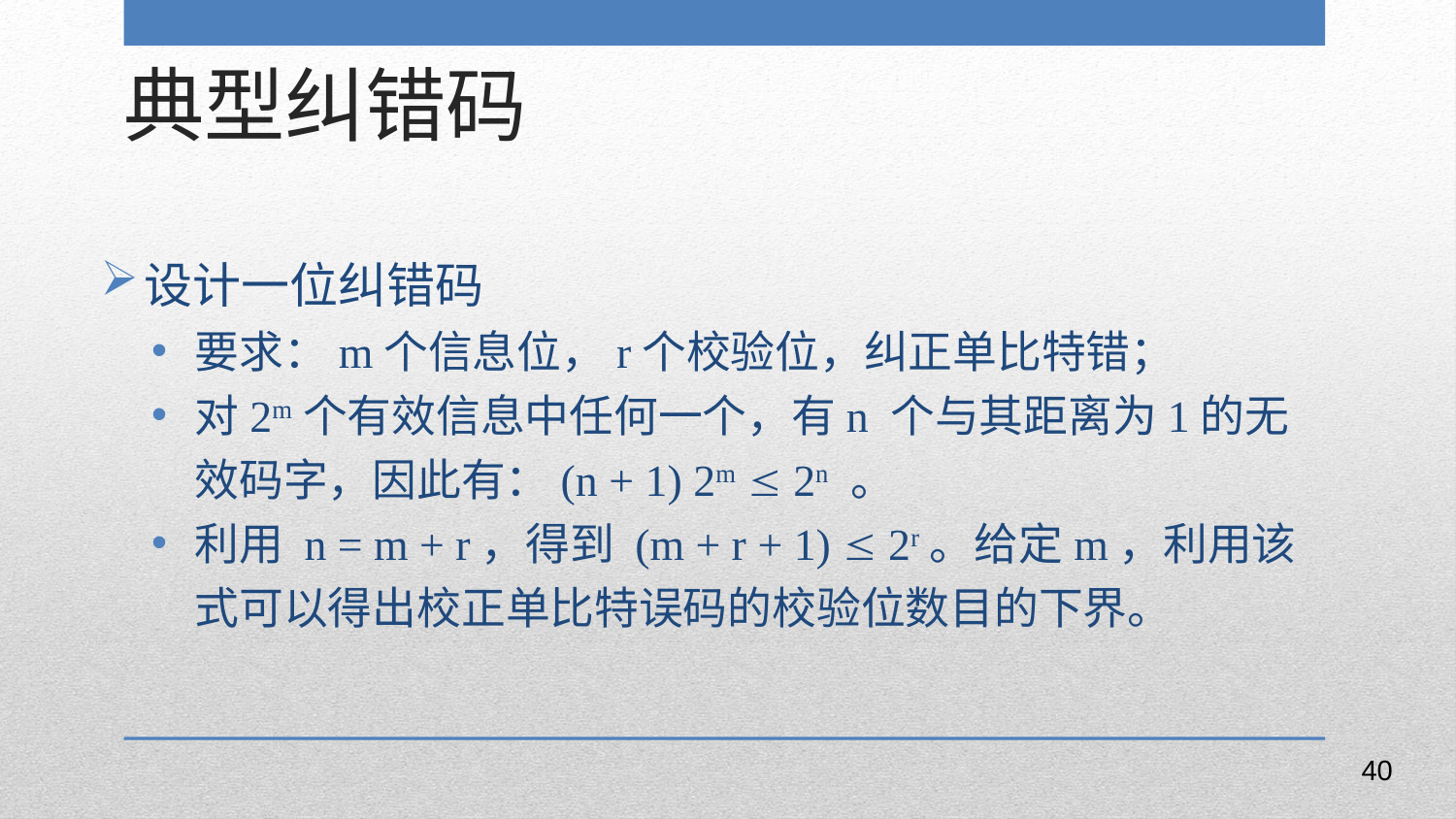

典型纠错码
设计一位纠错码
要求：m个信息位，r个校验位，纠正单比特错；
对2m个有效信息中任何一个，有n 个与其距离为1的无效码字，因此有：(n + 1) 2m ≤ 2n 。
利用 n = m + r，得到 (m + r + 1) ≤ 2r。给定m，利用该式可以得出校正单比特误码的校验位数目的下界。
40